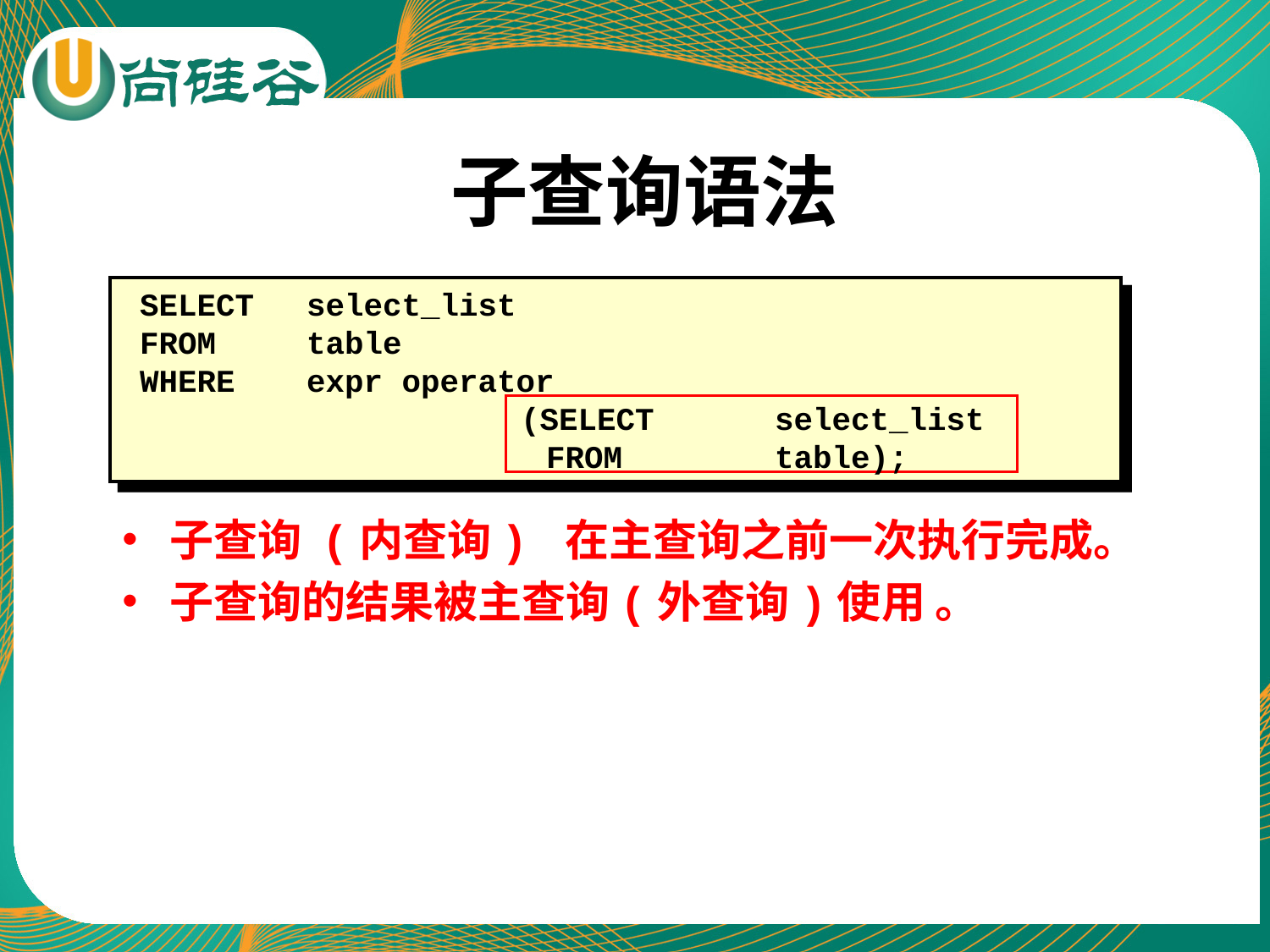

# 子查询语法
SELECT	select_list
FROM	table
WHERE	expr operator
		 	(SELECT	select_list
		        FROM		table);

子查询 (内查询) 在主查询之前一次执行完成。
子查询的结果被主查询(外查询)使用 。